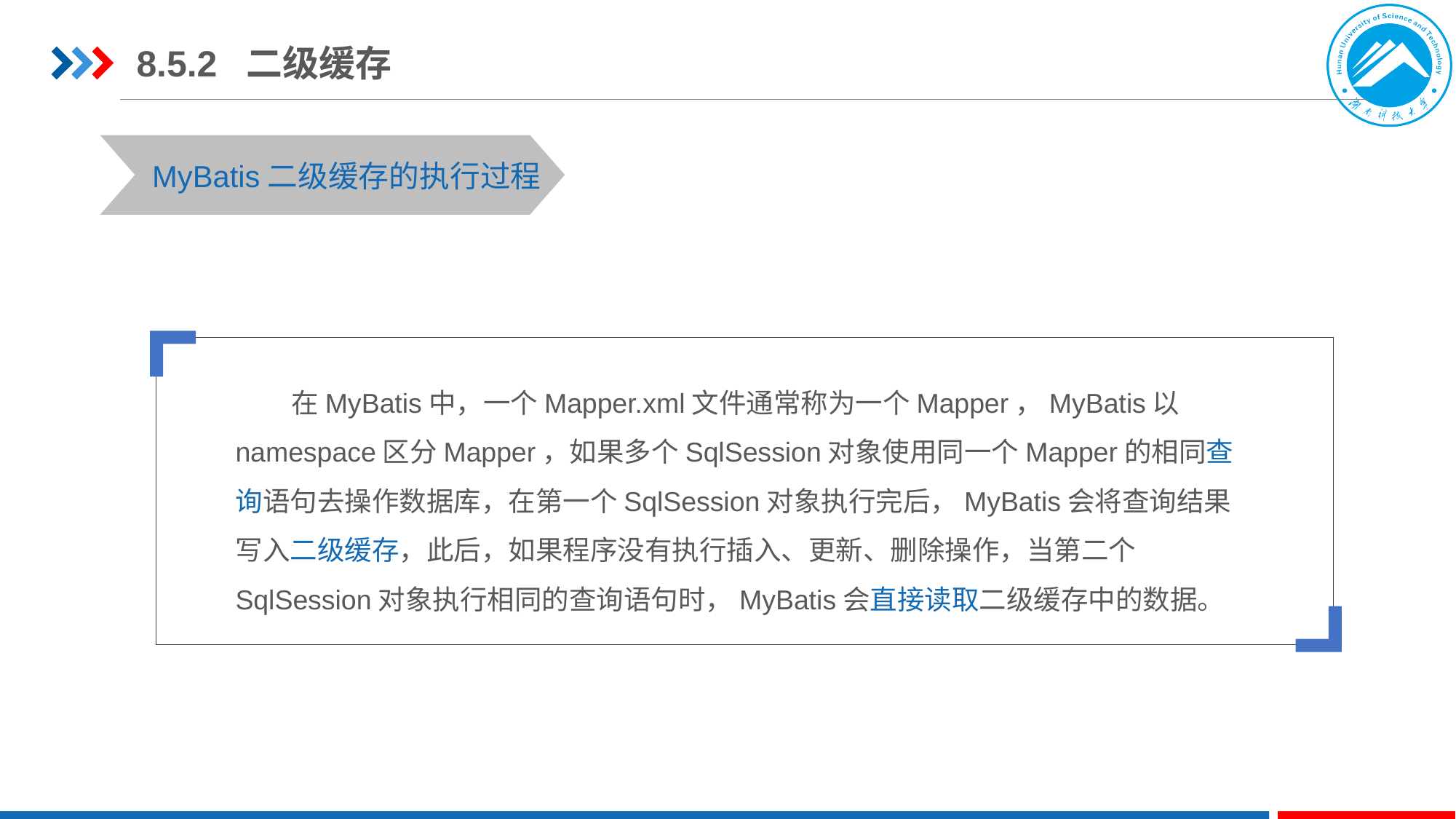

8.5.2  二级缓存

STEP  01
STEP  03
MyBatis二级缓存的执行过程

        在MyBatis中，一个Mapper.xml文件通常称为一个Mapper，MyBatis以namespace区分Mapper，如果多个SqlSession对象使用同一个Mapper的相同查询语句去操作数据库，在第一个SqlSession对象执行完后，MyBatis会将查询结果写入二级缓存，此后，如果程序没有执行插入、更新、删除操作，当第二个SqlSession对象执行相同的查询语句时，MyBatis会直接读取二级缓存中的数据。